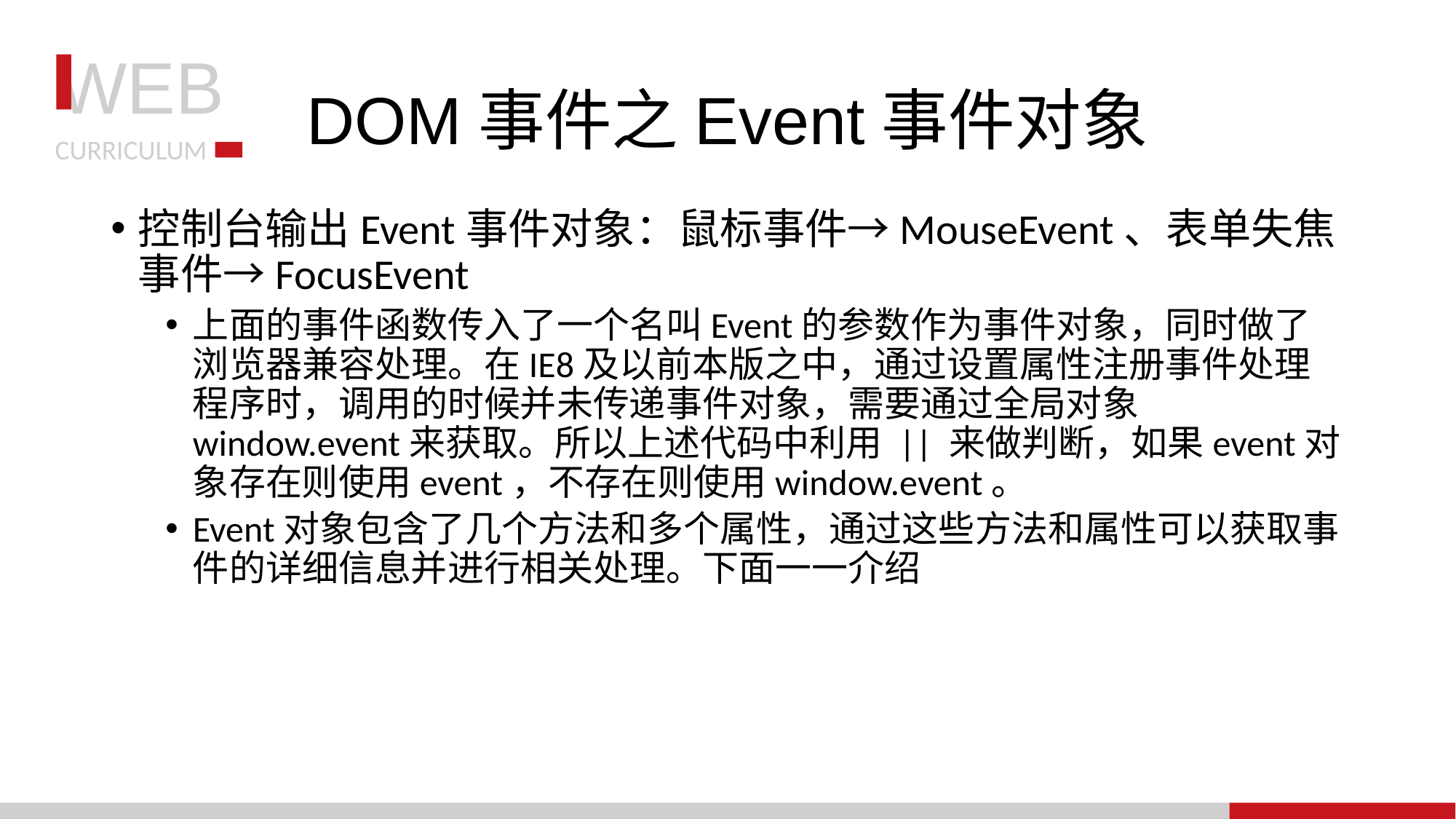

# DOM事件之Event事件对象
控制台输出Event事件对象：鼠标事件→MouseEvent、表单失焦事件→FocusEvent
上面的事件函数传入了一个名叫Event的参数作为事件对象，同时做了浏览器兼容处理。在IE8及以前本版之中，通过设置属性注册事件处理程序时，调用的时候并未传递事件对象，需要通过全局对象window.event来获取。所以上述代码中利用 || 来做判断，如果event对象存在则使用event，不存在则使用window.event。
Event对象包含了几个方法和多个属性，通过这些方法和属性可以获取事件的详细信息并进行相关处理。下面一一介绍